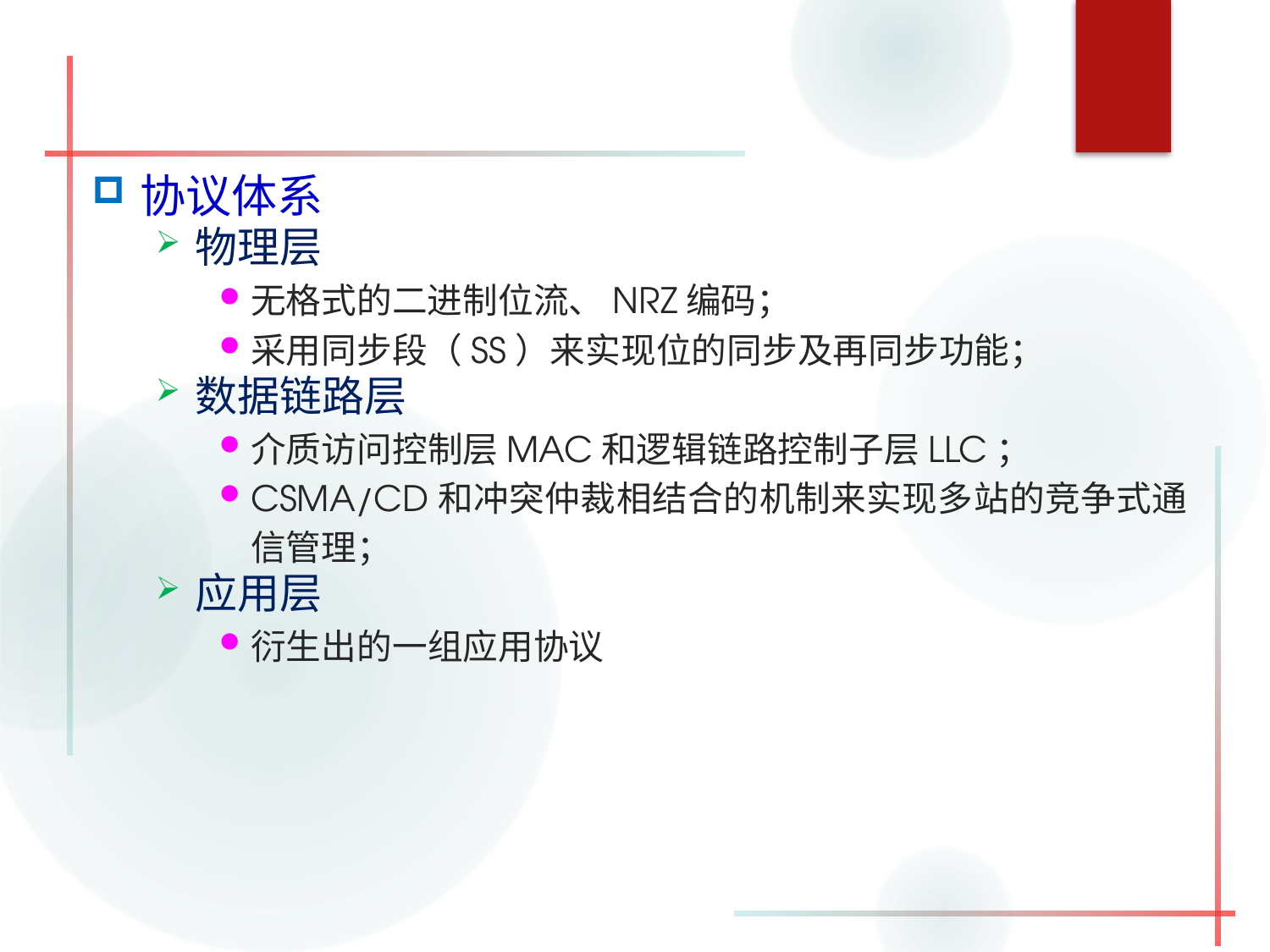

44
#
协议体系
物理层
无格式的二进制位流、NRZ编码；
采用同步段（SS）来实现位的同步及再同步功能；
数据链路层
介质访问控制层MAC和逻辑链路控制子层LLC；
CSMA/CD和冲突仲裁相结合的机制来实现多站的竞争式通信管理；
应用层
衍生出的一组应用协议